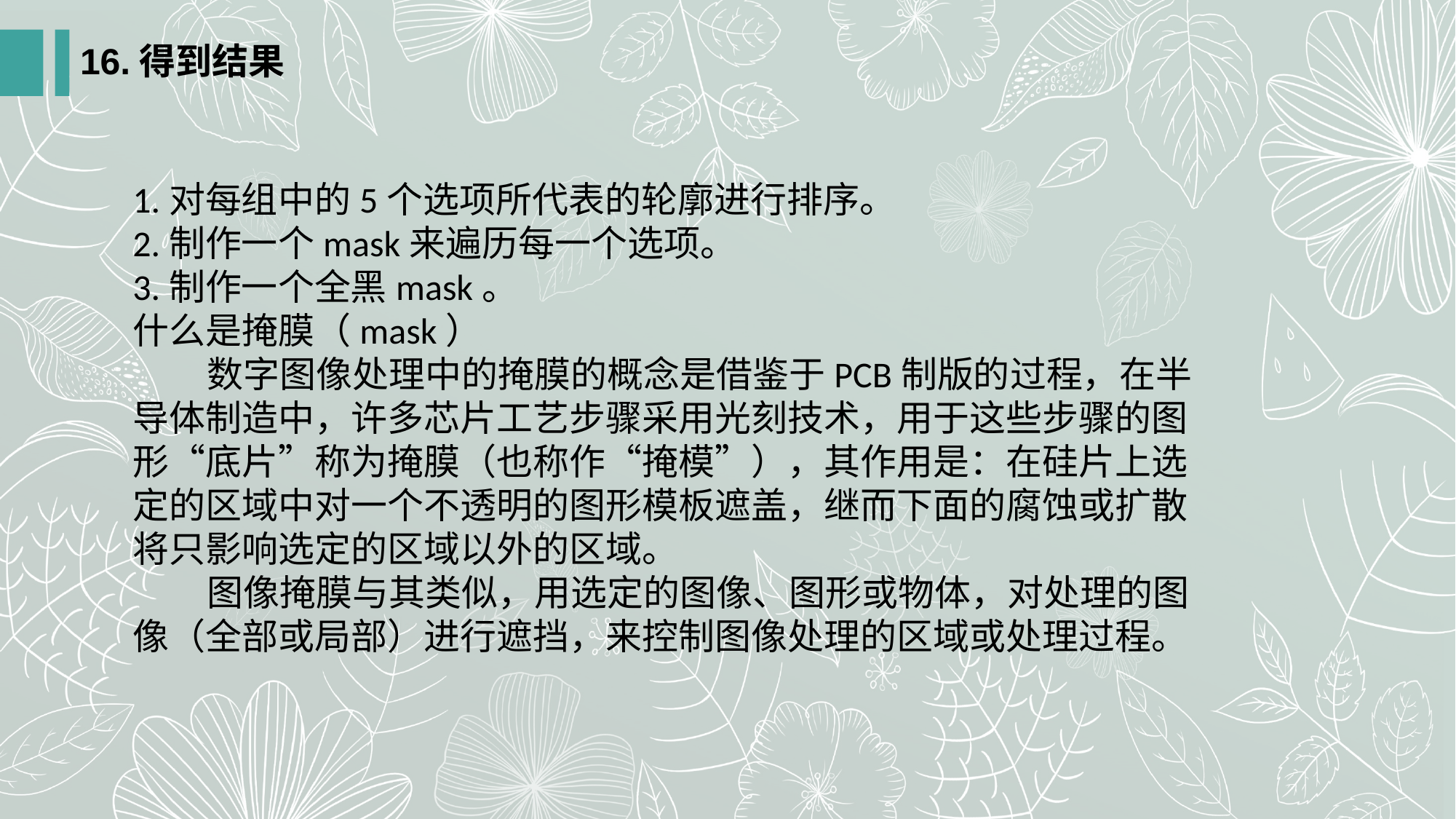

16.得到结果
1.对每组中的5个选项所代表的轮廓进行排序。
2.制作一个mask来遍历每一个选项。
3.制作一个全黑mask。
什么是掩膜（mask）
        数字图像处理中的掩膜的概念是借鉴于PCB制版的过程，在半导体制造中，许多芯片工艺步骤采用光刻技术，用于这些步骤的图形“底片”称为掩膜（也称作“掩模”），其作用是：在硅片上选定的区域中对一个不透明的图形模板遮盖，继而下面的腐蚀或扩散将只影响选定的区域以外的区域。
        图像掩膜与其类似，用选定的图像、图形或物体，对处理的图像（全部或局部）进行遮挡，来控制图像处理的区域或处理过程。